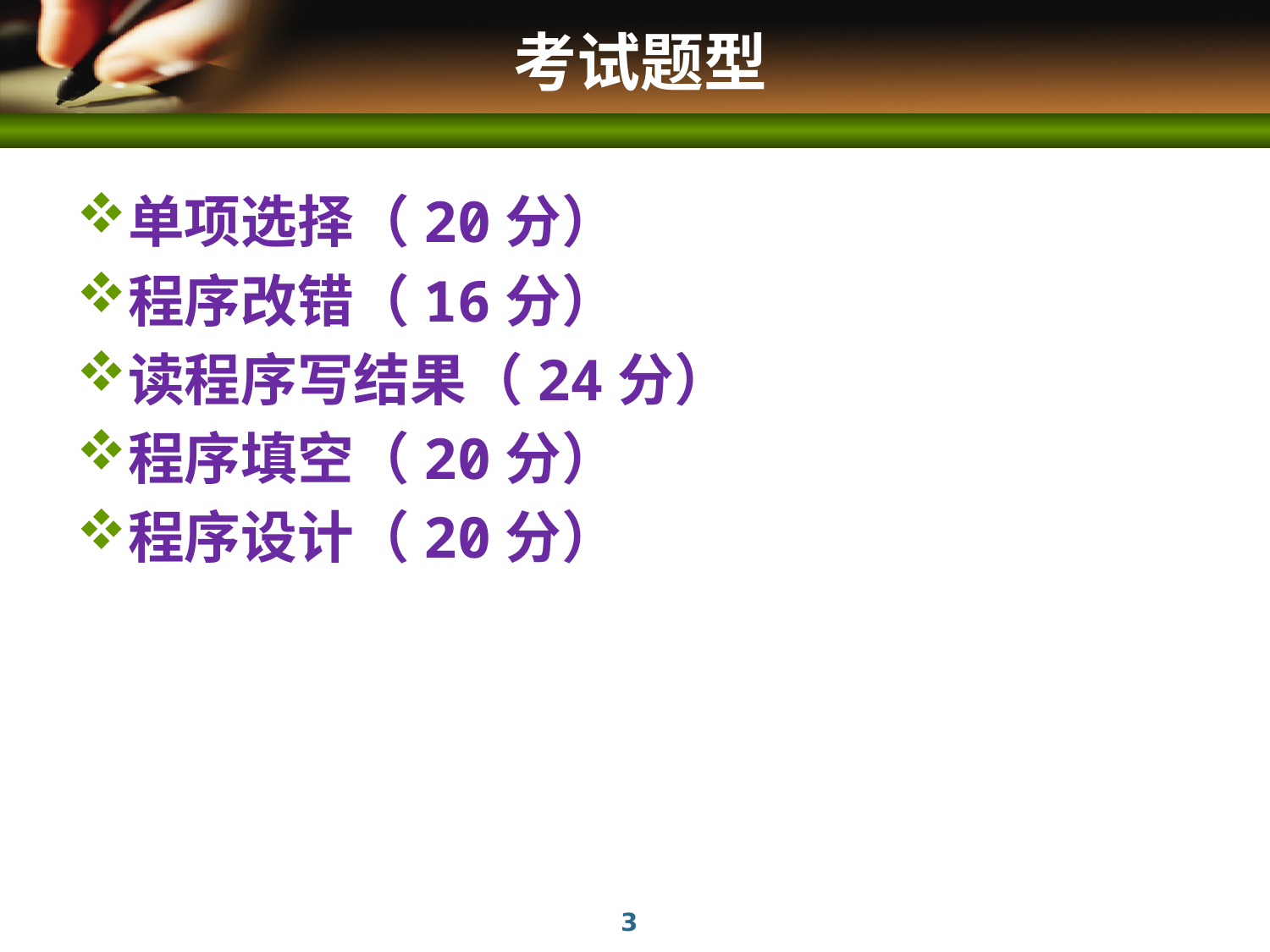

# 考试题型
单项选择（20分）
程序改错（16分）
读程序写结果（24分）
程序填空（20分）
程序设计（20分）
3